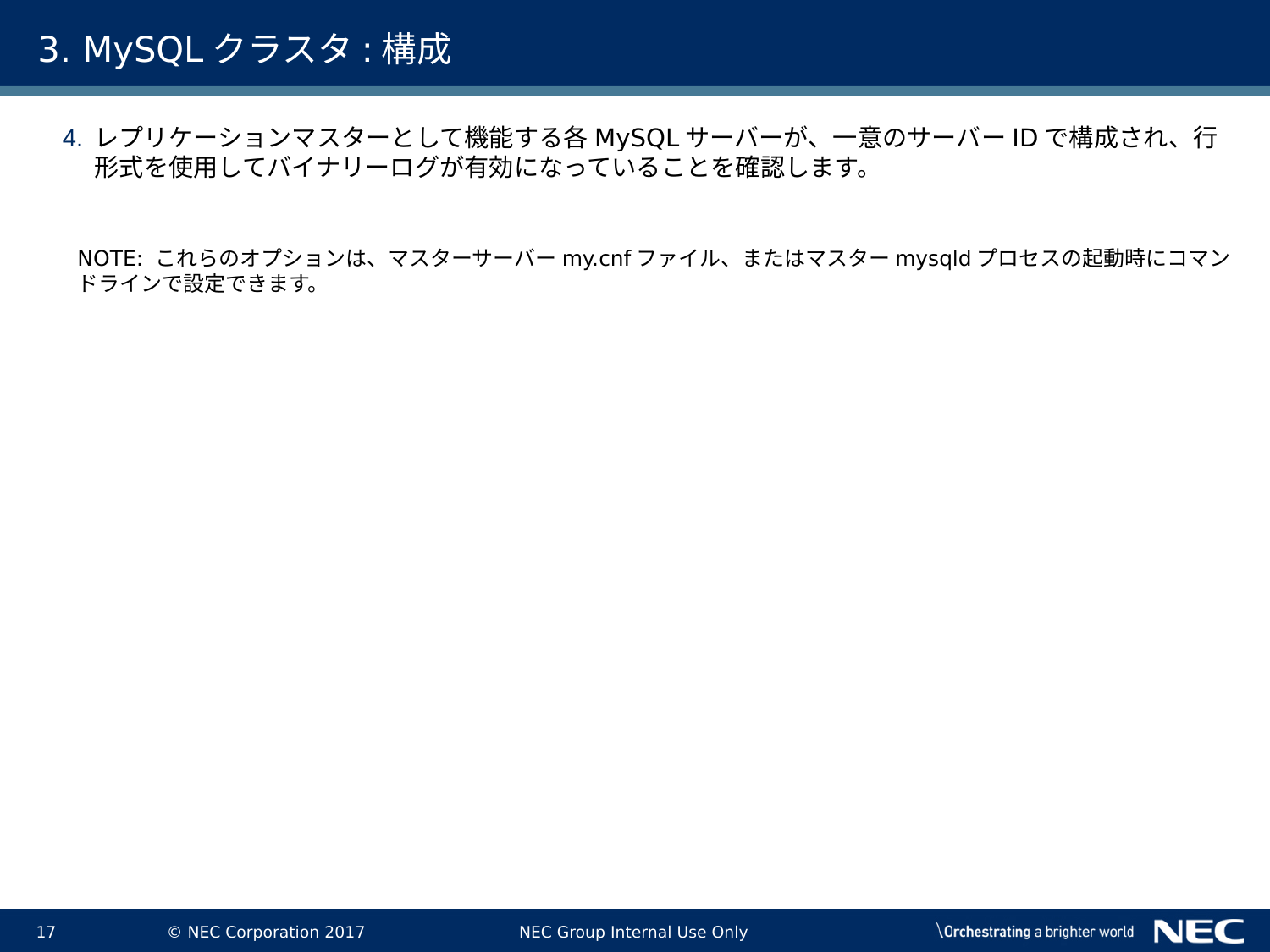

# 3. MySQLクラスタ:構成
レプリケーションマスターとして機能する各MySQLサーバーが、一意のサーバーIDで構成され、行形式を使用してバイナリーログが有効になっていることを確認します。

NOTE: これらのオプションは、マスターサーバーmy.cnfファイル、またはマスターmysqldプロセスの起動時にコマンドラインで設定できます。